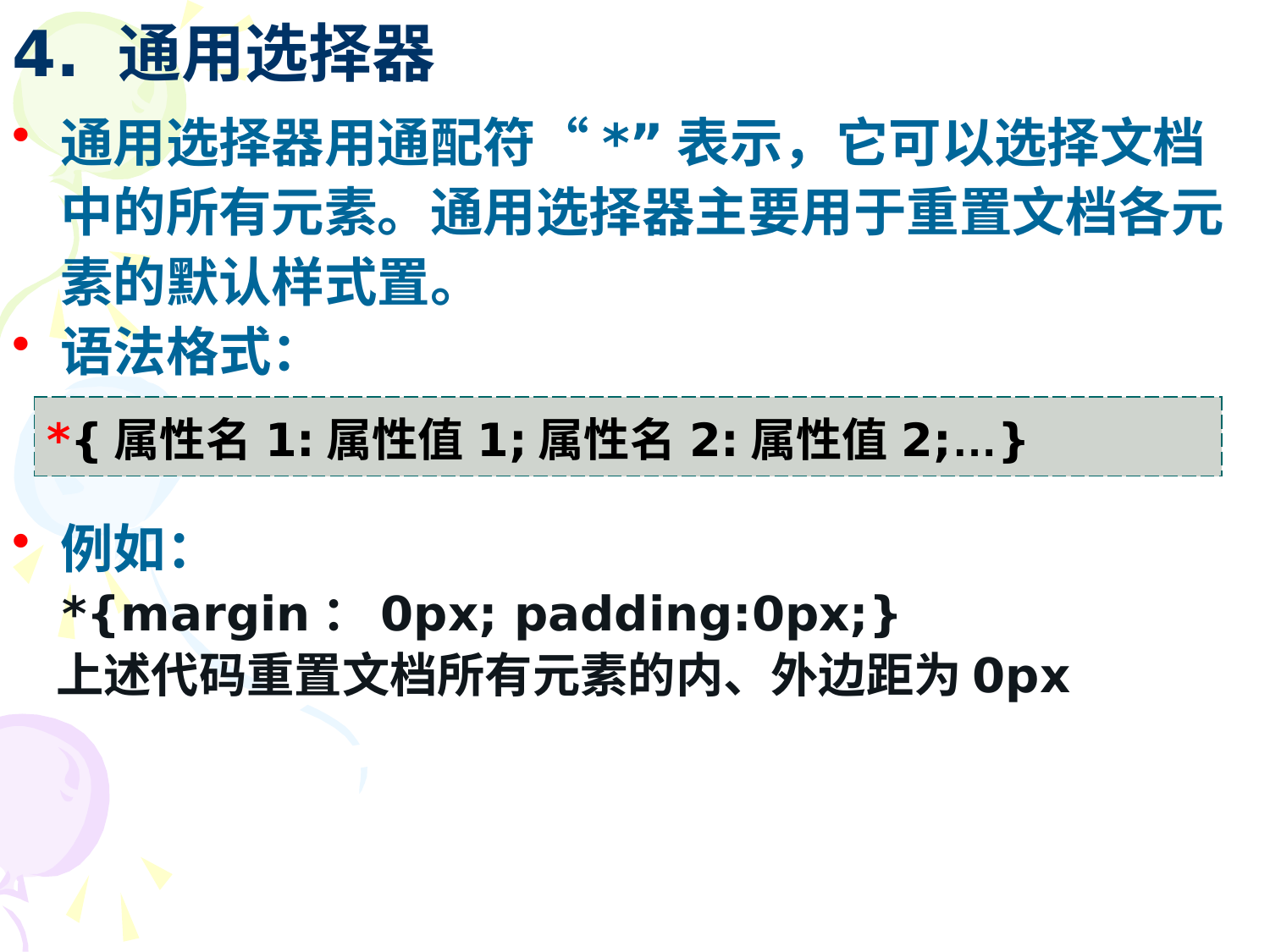

# 4. 通用选择器
通用选择器用通配符“*”表示，它可以选择文档中的所有元素。通用选择器主要用于重置文档各元素的默认样式置。
语法格式：

例如：
   *{margin：0px; padding:0px;}
   上述代码重置文档所有元素的内、外边距为0px

| \*{属性名1:属性值1;属性名2:属性值2;…} |
| --- |